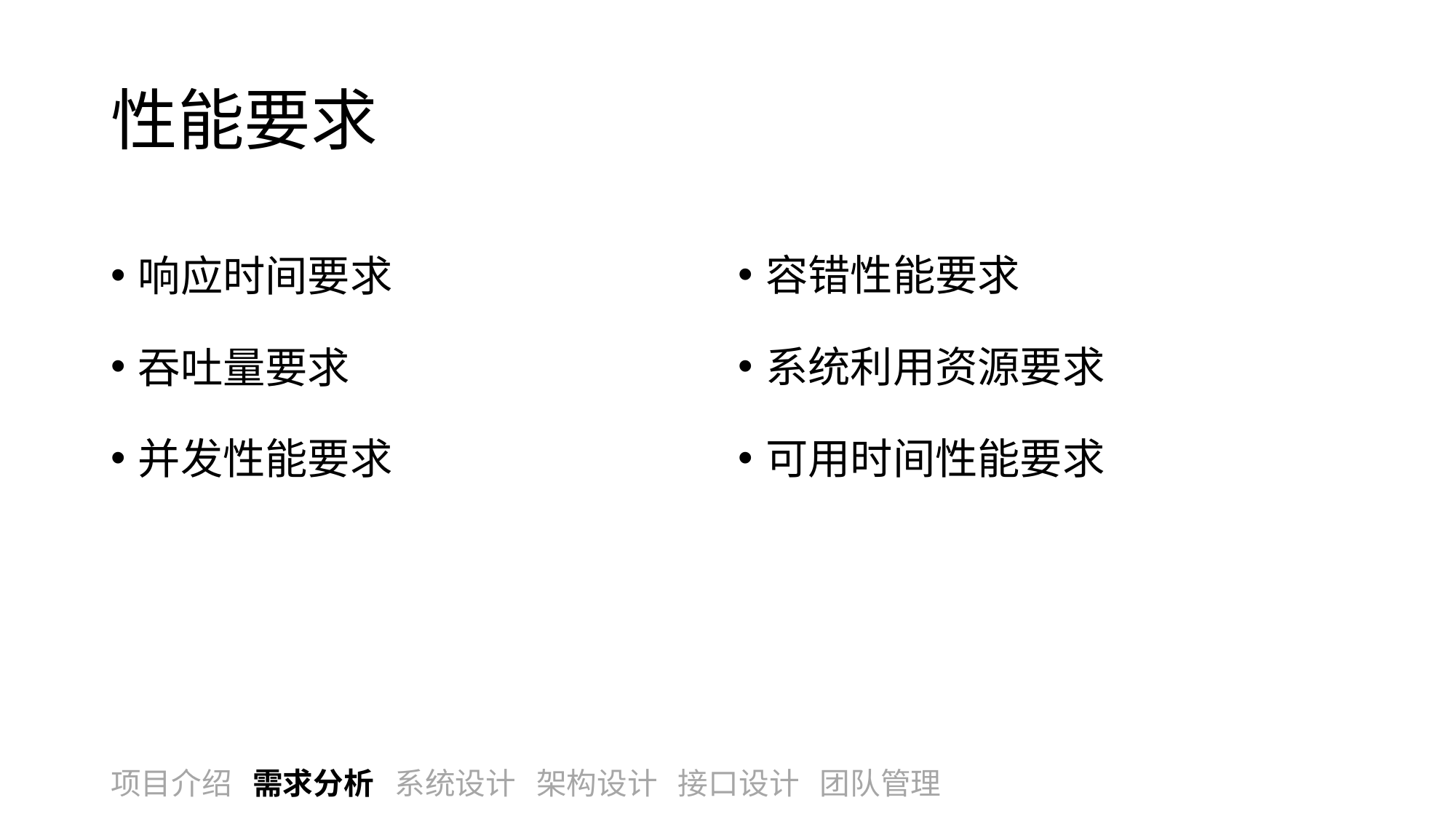

# 性能要求
响应时间要求
吞吐量要求
并发性能要求
容错性能要求
系统利用资源要求
可用时间性能要求